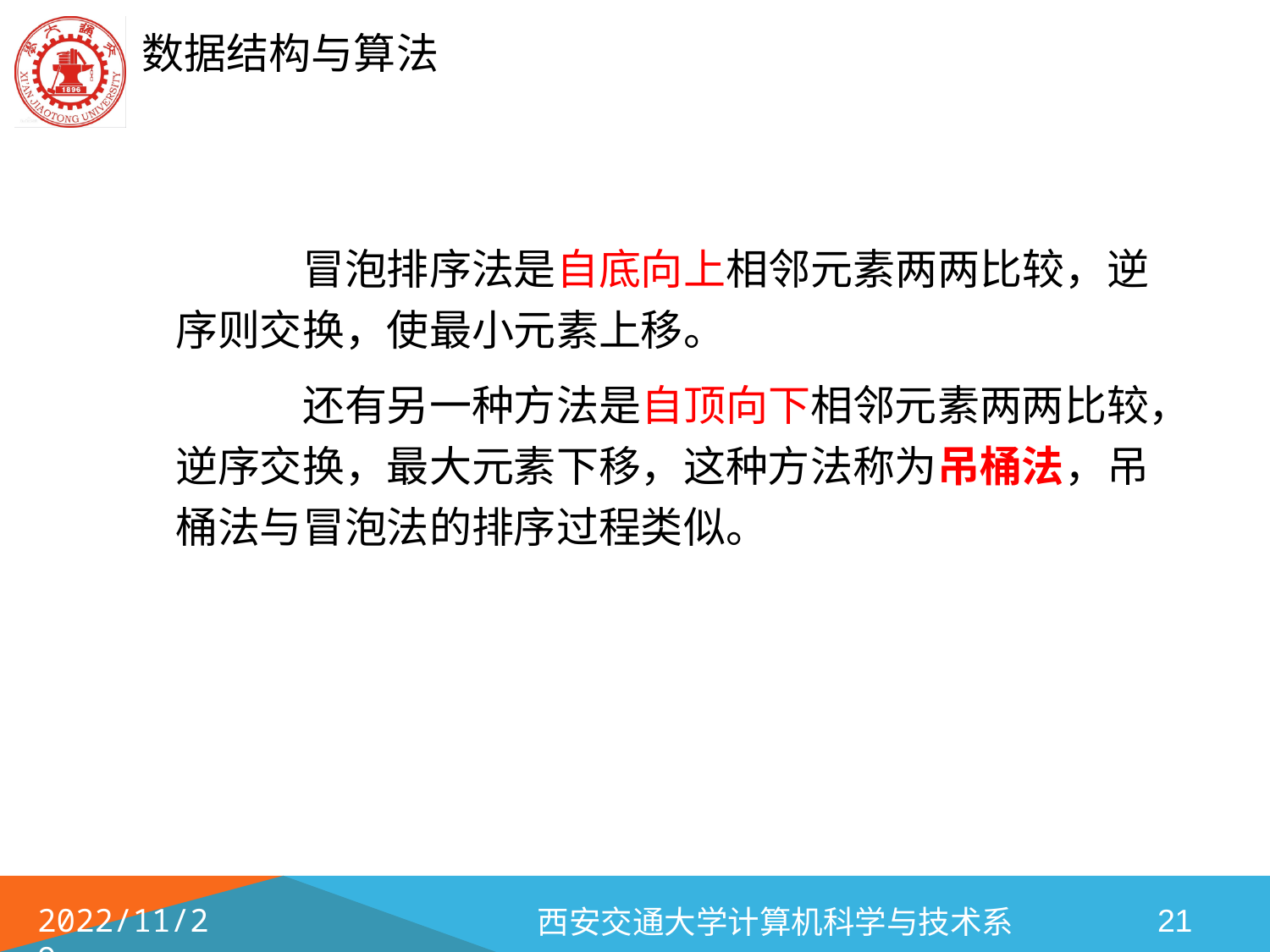

冒泡排序法是自底向上相邻元素两两比较，逆序则交换，使最小元素上移。
		还有另一种方法是自顶向下相邻元素两两比较，逆序交换，最大元素下移，这种方法称为吊桶法，吊桶法与冒泡法的排序过程类似。